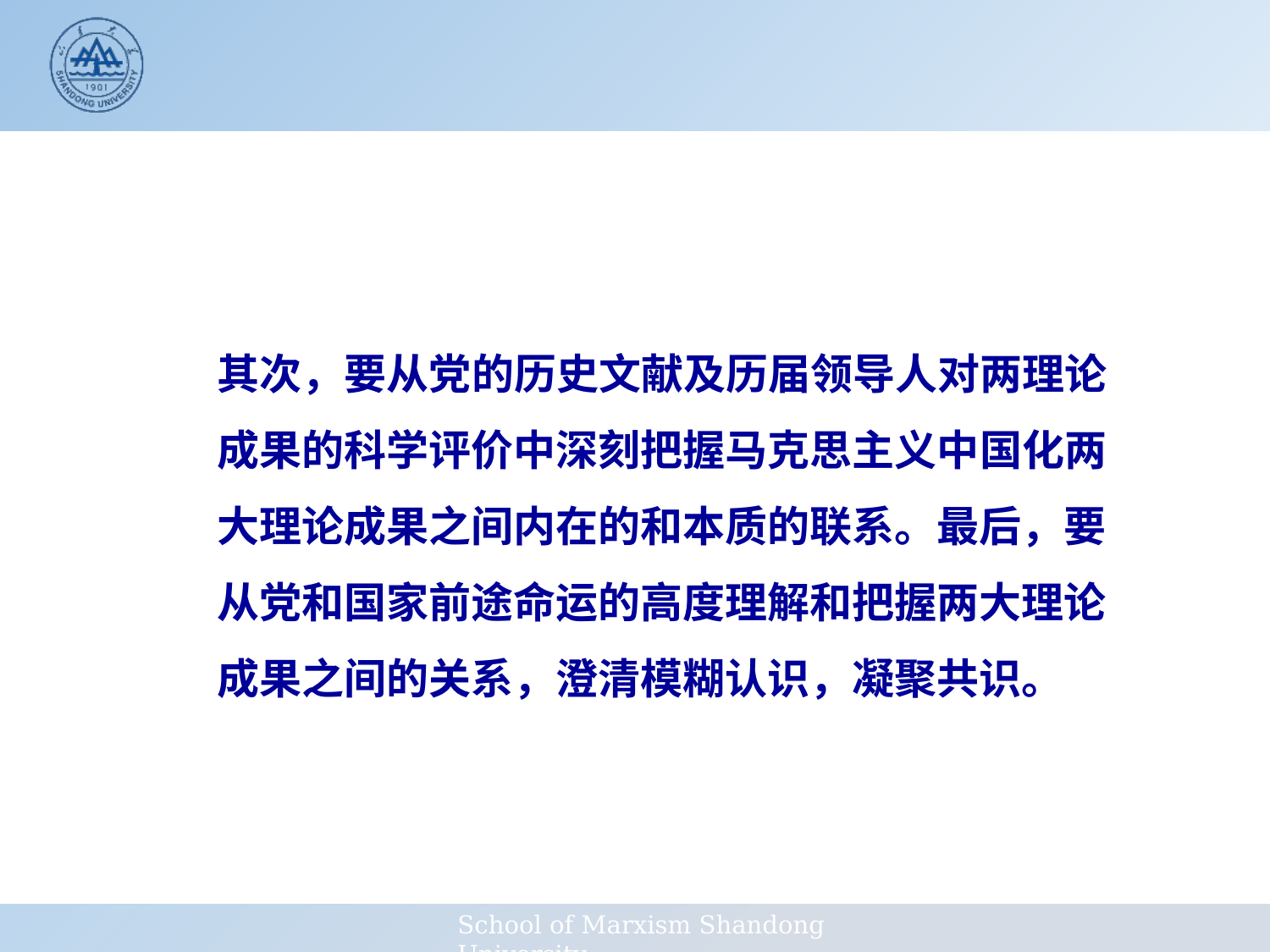

其次，要从党的历史文献及历届领导人对两理论成果的科学评价中深刻把握马克思主义中国化两大理论成果之间内在的和本质的联系。最后，要从党和国家前途命运的高度理解和把握两大理论成果之间的关系，澄清模糊认识，凝聚共识。